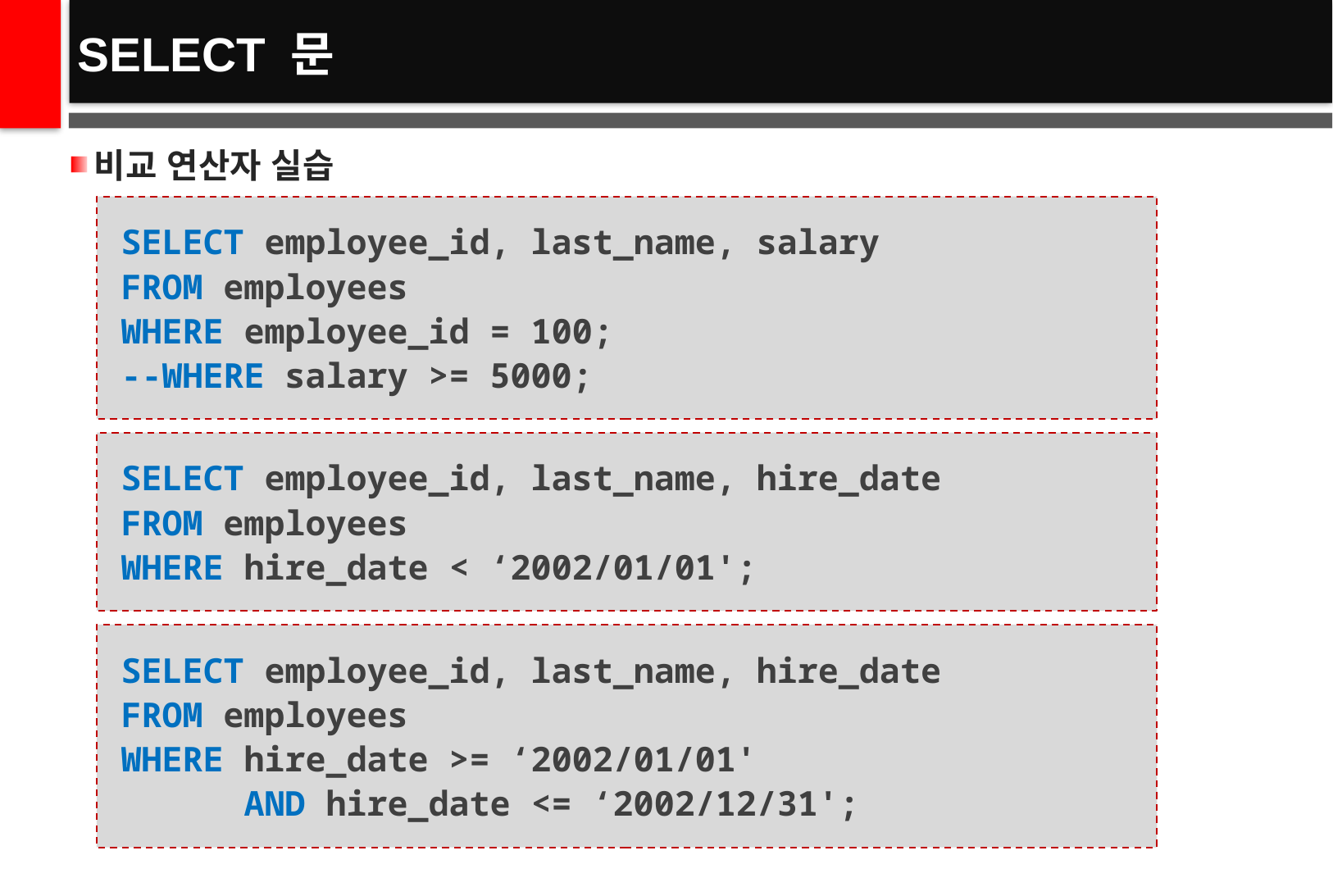

# SELECT 문
비교 연산자 실습
SELECT employee_id, last_name, salary
FROM employees
WHERE employee_id = 100;
--WHERE salary >= 5000;
SELECT employee_id, last_name, hire_date
FROM employees
WHERE hire_date < ‘2002/01/01';
SELECT employee_id, last_name, hire_date
FROM employees
WHERE hire_date >= ‘2002/01/01'
	AND hire_date <= ‘2002/12/31';